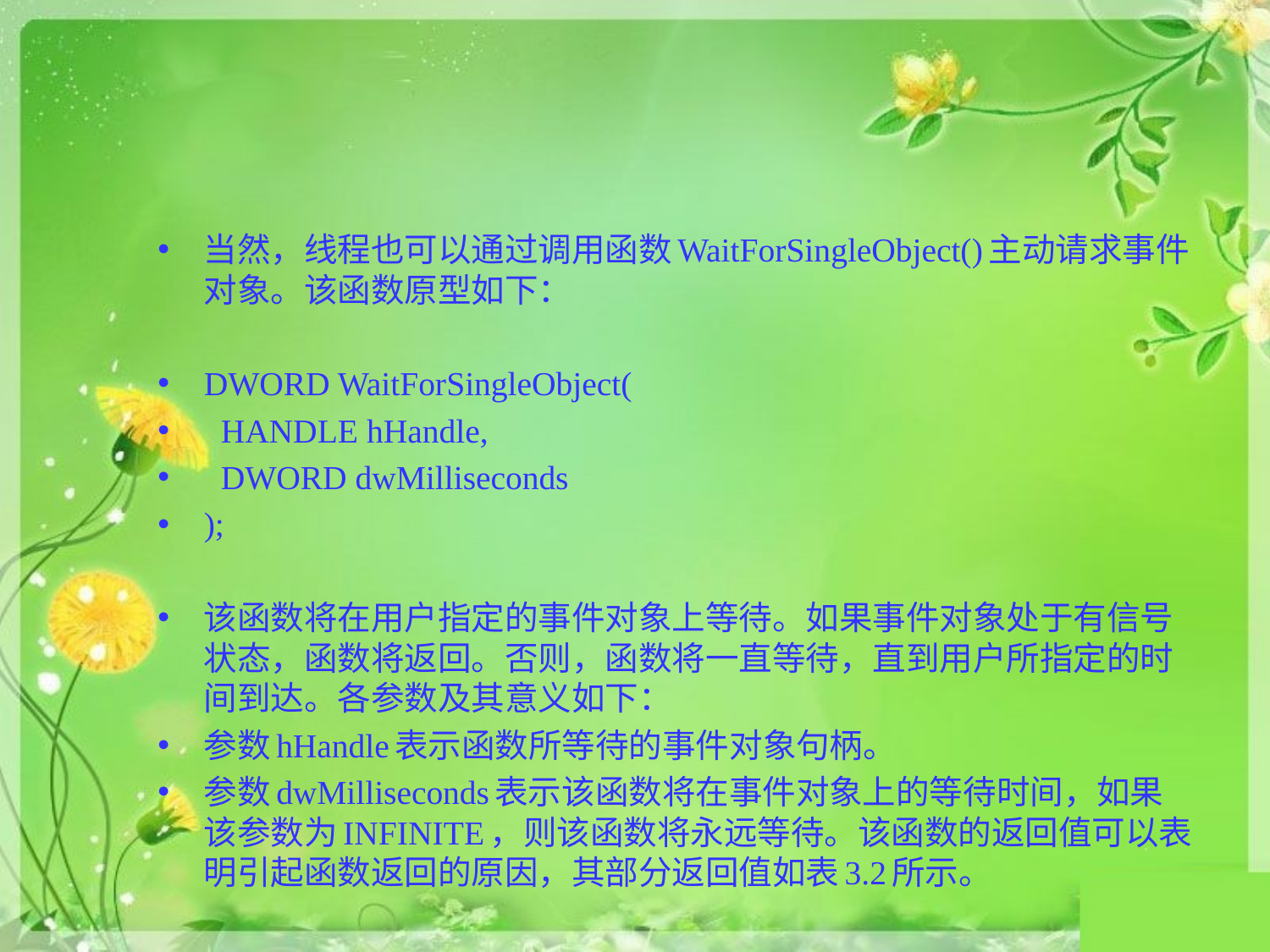

#
当然，线程也可以通过调用函数WaitForSingleObject()主动请求事件对象。该函数原型如下：

DWORD WaitForSingleObject(
  HANDLE hHandle,
  DWORD dwMilliseconds
);

该函数将在用户指定的事件对象上等待。如果事件对象处于有信号状态，函数将返回。否则，函数将一直等待，直到用户所指定的时间到达。各参数及其意义如下：
参数hHandle表示函数所等待的事件对象句柄。
参数dwMilliseconds表示该函数将在事件对象上的等待时间，如果该参数为INFINITE，则该函数将永远等待。该函数的返回值可以表明引起函数返回的原因，其部分返回值如表3.2所示。